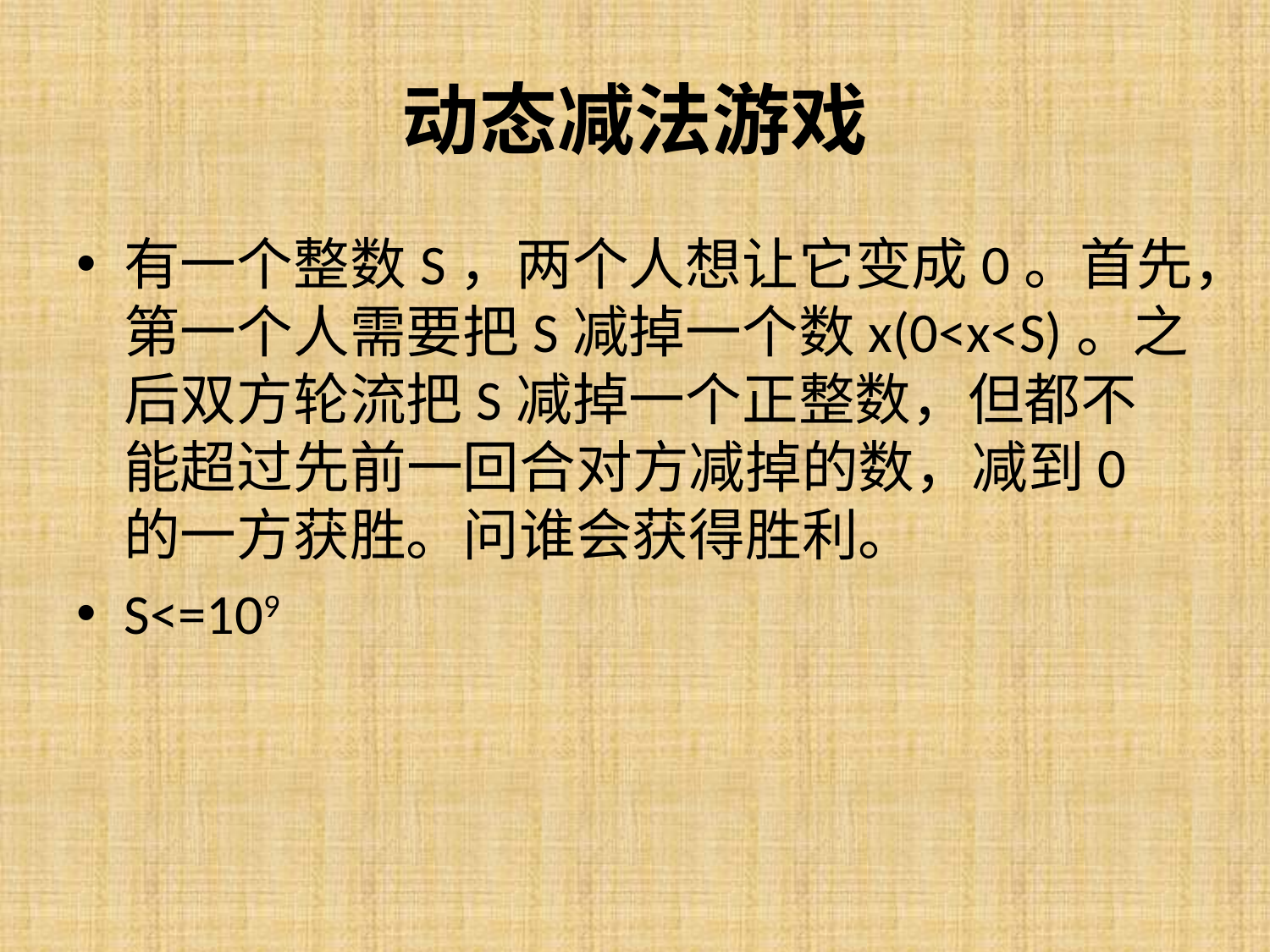

# 动态减法游戏
有一个整数S，两个人想让它变成0。首先，第一个人需要把S减掉一个数x(0<x<S)。之后双方轮流把S减掉一个正整数，但都不能超过先前一回合对方减掉的数，减到0的一方获胜。问谁会获得胜利。
S<=109